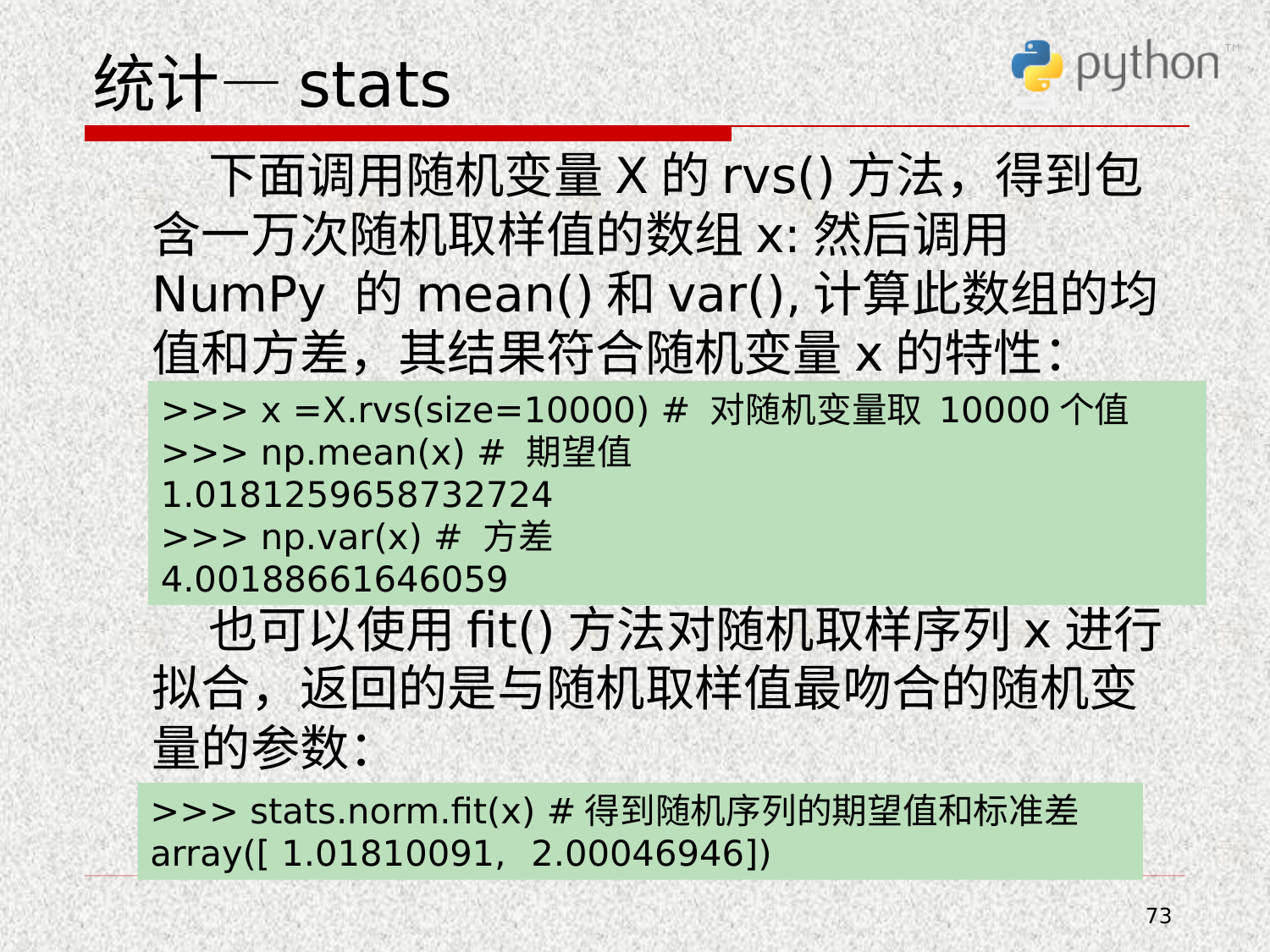

# 统计—stats
          下面调用随机变量X的rvs()方法，得到包含一万次随机取样值的数组x:然后调用NumPy 的mean()和var(),计算此数组的均值和方差，其结果符合随机变量x的特性：

          也可以使用fit()方法对随机取样序列x进行拟合，返回的是与随机取样值最吻合的随机变量的参数：

>>> x =X.rvs(size=10000) # 对随机变量取 10000个值
>>> np.mean(x) # 期望值
1.0181259658732724
>>> np.var(x) # 方差
4.00188661646059
>>> stats.norm.fit(x) #得到随机序列的期望值和标准差
array([ 1.01810091,	2.00046946])
73